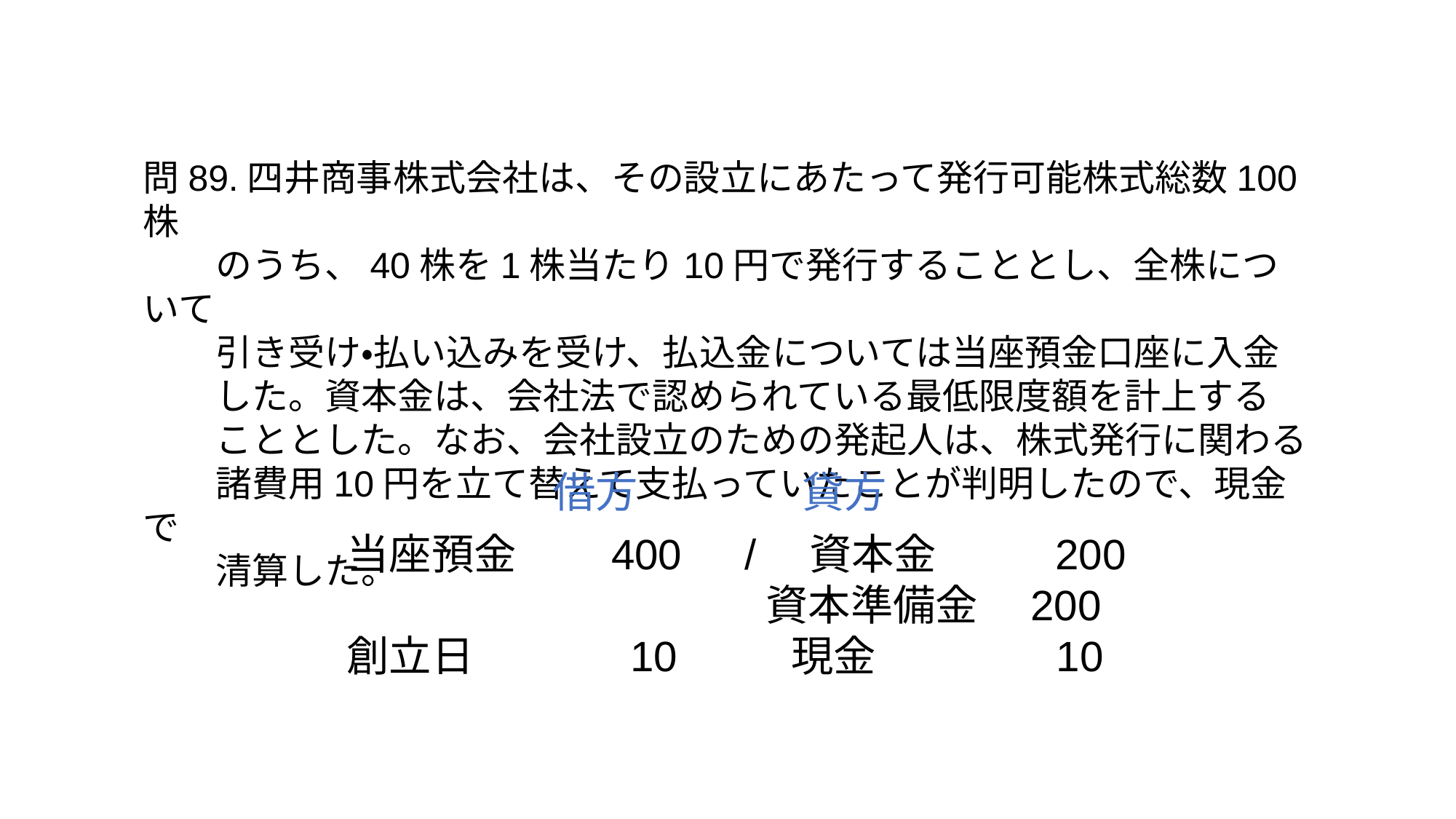

問89.四井商事株式会社は、その設立にあたって発行可能株式総数100株
　　のうち、40株を1株当たり10円で発行することとし、全株について
　　引き受け・払い込みを受け、払込金については当座預金口座に入金
　　した。資本金は、会社法で認められている最低限度額を計上する
　　こととした。なお、会社設立のための発起人は、株式発行に関わる
　　諸費用10円を立て替えて支払っていたことが判明したので、現金で
　　清算した。
借方
貸方
当座預金　　400　/　資本金　       200
　　　　　　　　　    資本準備金　200
創立日　　　  10　　  現金　　         10